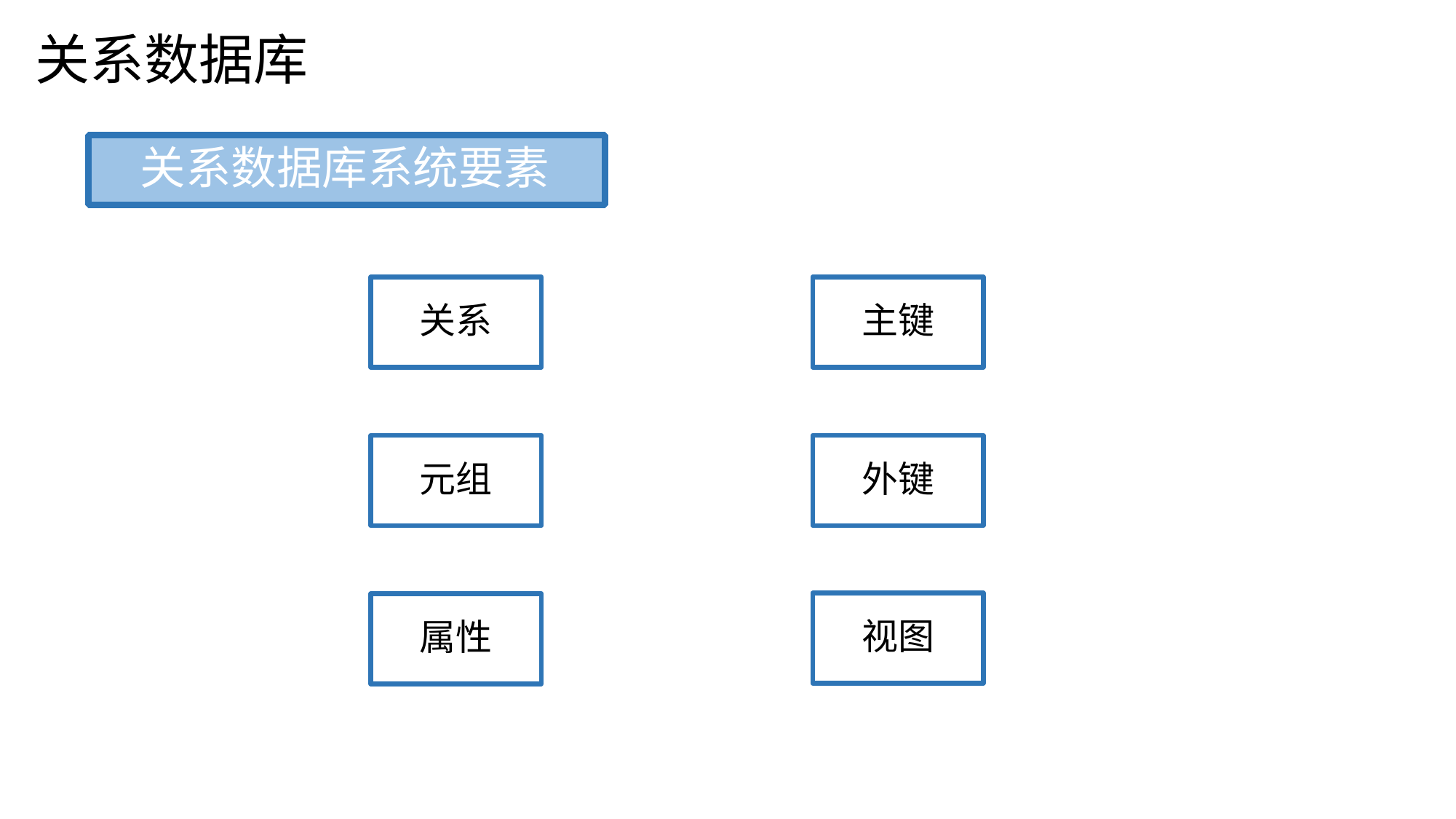

关系数据库
关系数据库系统要素

主键

关系

外键

元组

视图

属性